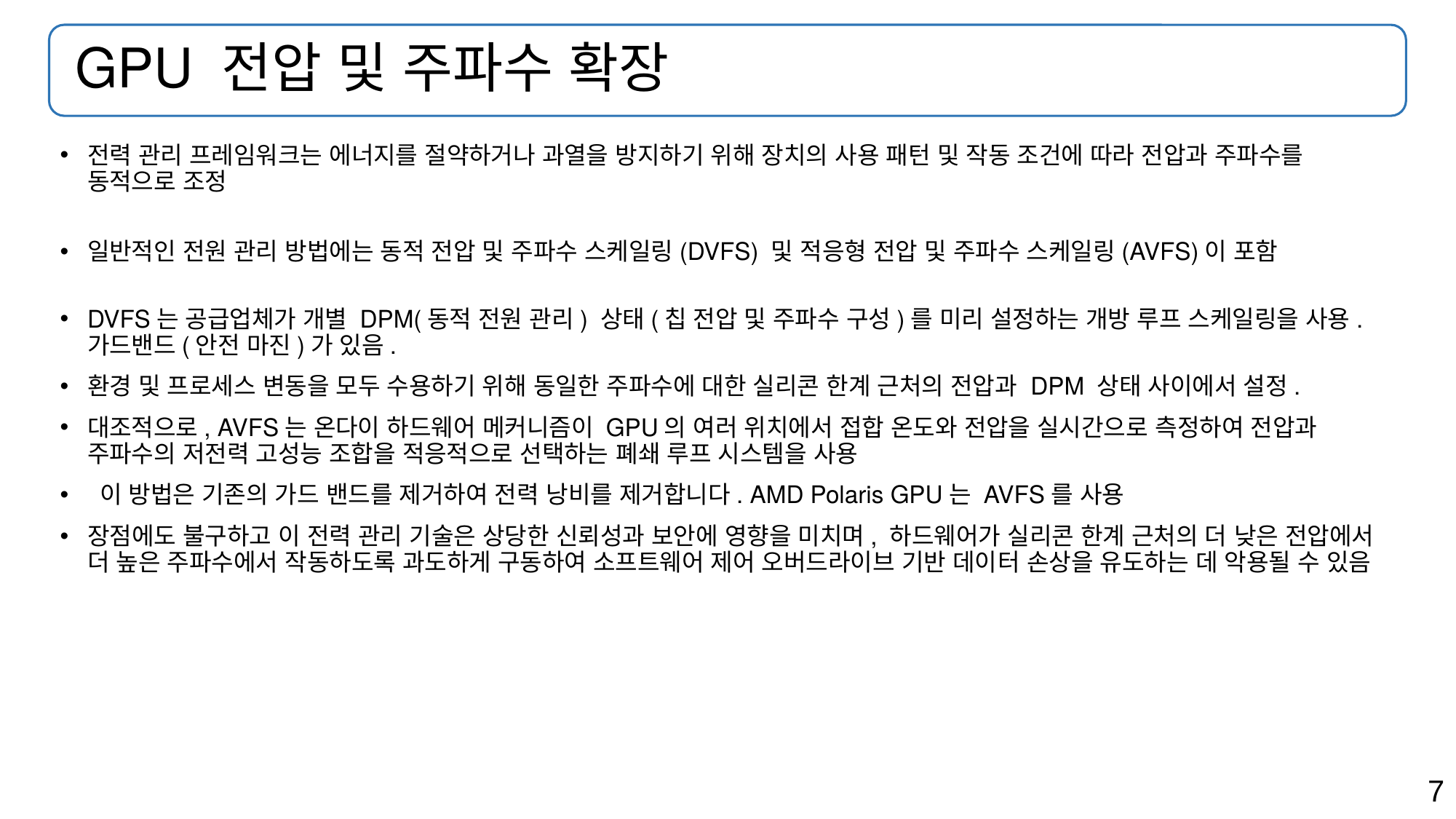

# GPU 전압 및 주파수 확장
전력 관리 프레임워크는 에너지를 절약하거나 과열을 방지하기 위해 장치의 사용 패턴 및 작동 조건에 따라 전압과 주파수를 동적으로 조정
일반적인 전원 관리 방법에는 동적 전압 및 주파수 스케일링(DVFS) 및 적응형 전압 및 주파수 스케일링(AVFS)이 포함
DVFS는 공급업체가 개별 DPM(동적 전원 관리) 상태(칩 전압 및 주파수 구성)를 미리 설정하는 개방 루프 스케일링을 사용. 가드밴드(안전 마진)가 있음.
환경 및 프로세스 변동을 모두 수용하기 위해 동일한 주파수에 대한 실리콘 한계 근처의 전압과 DPM 상태 사이에서 설정.
대조적으로, AVFS는 온다이 하드웨어 메커니즘이 GPU의 여러 위치에서 접합 온도와 전압을 실시간으로 측정하여 전압과 주파수의 저전력 고성능 조합을 적응적으로 선택하는 폐쇄 루프 시스템을 사용
 이 방법은 기존의 가드 밴드를 제거하여 전력 낭비를 제거합니다. AMD Polaris GPU는 AVFS를 사용
장점에도 불구하고 이 전력 관리 기술은 상당한 신뢰성과 보안에 영향을 미치며, 하드웨어가 실리콘 한계 근처의 더 낮은 전압에서 더 높은 주파수에서 작동하도록 과도하게 구동하여 소프트웨어 제어 오버드라이브 기반 데이터 손상을 유도하는 데 악용될 수 있음